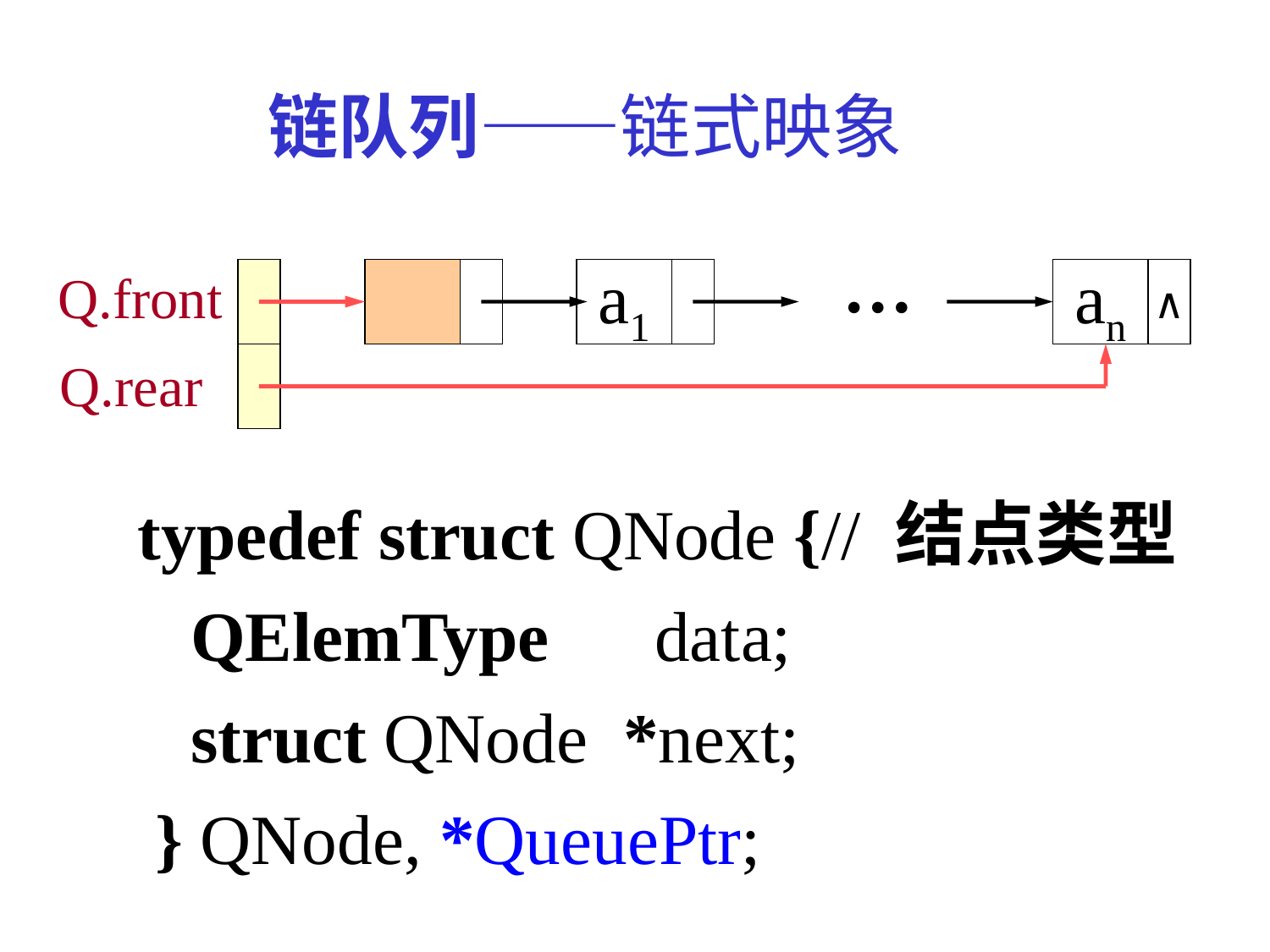

链队列——链式映象
…

a1

an
∧

Q.front

Q.rear

 typedef struct QNode {// 结点类型
    QElemType      data;
    struct QNode  *next;
  } QNode, *QueuePtr;